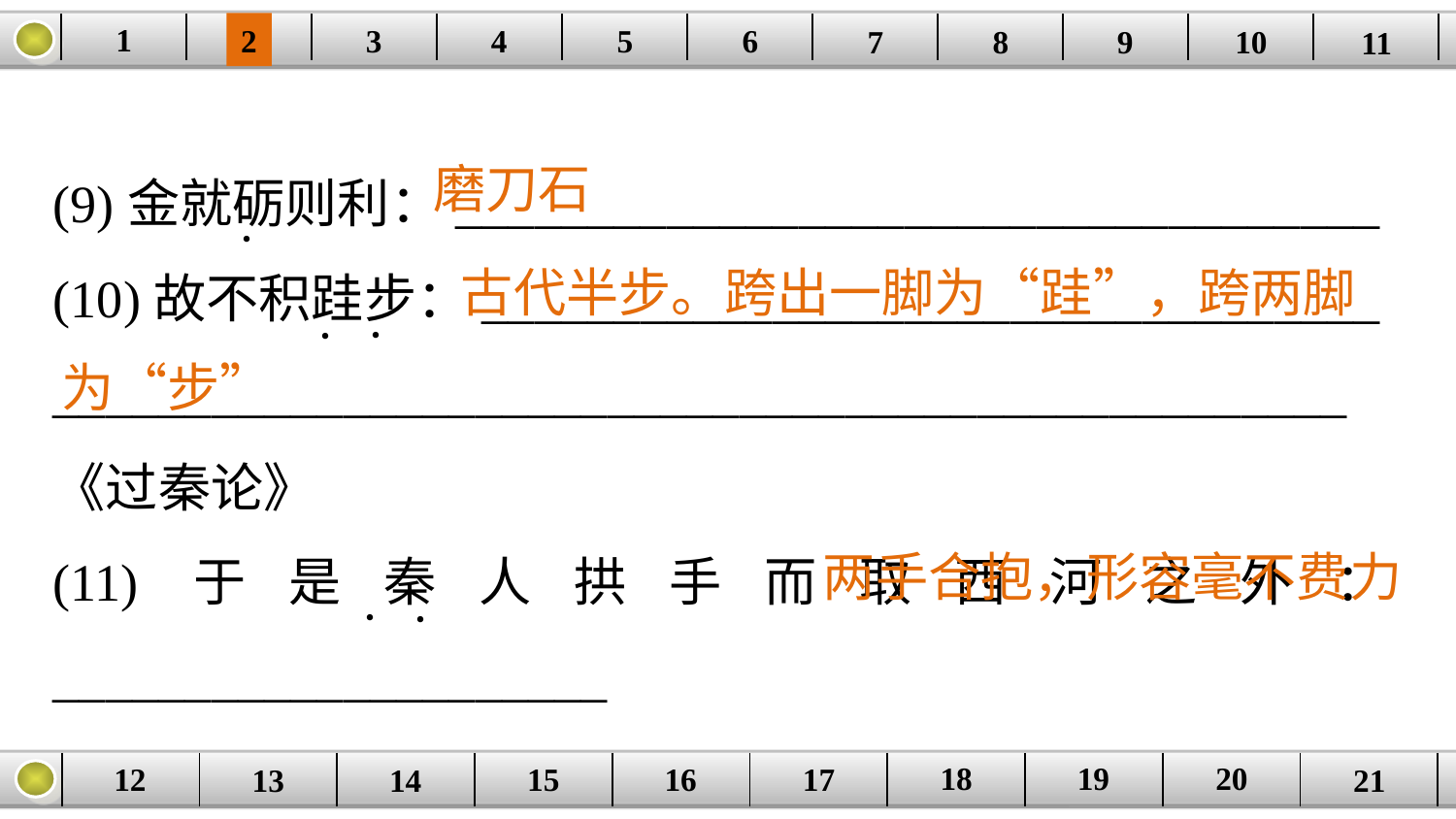

1
2
3
4
|  |  |  |  |  |  |  |  |  |  |  |
| --- | --- | --- | --- | --- | --- | --- | --- | --- | --- | --- |
5
6
7
8
9
10
11

(9)金就砺则利：___________________________________
(10)故不积跬步：__________________________________
_________________________________________________
《过秦论》
(11)于是秦人拱手而取西河之外：_____________________
磨刀石
·
		        古代半步。跨出一脚为“跬”，跨两脚
为“步”
·
·
两手合抱，形容毫不费力
·
·
20
19

18
17
16
12
15
14
|  |  |  |  |  |  |  |  |  |  |
| --- | --- | --- | --- | --- | --- | --- | --- | --- | --- |
13
21